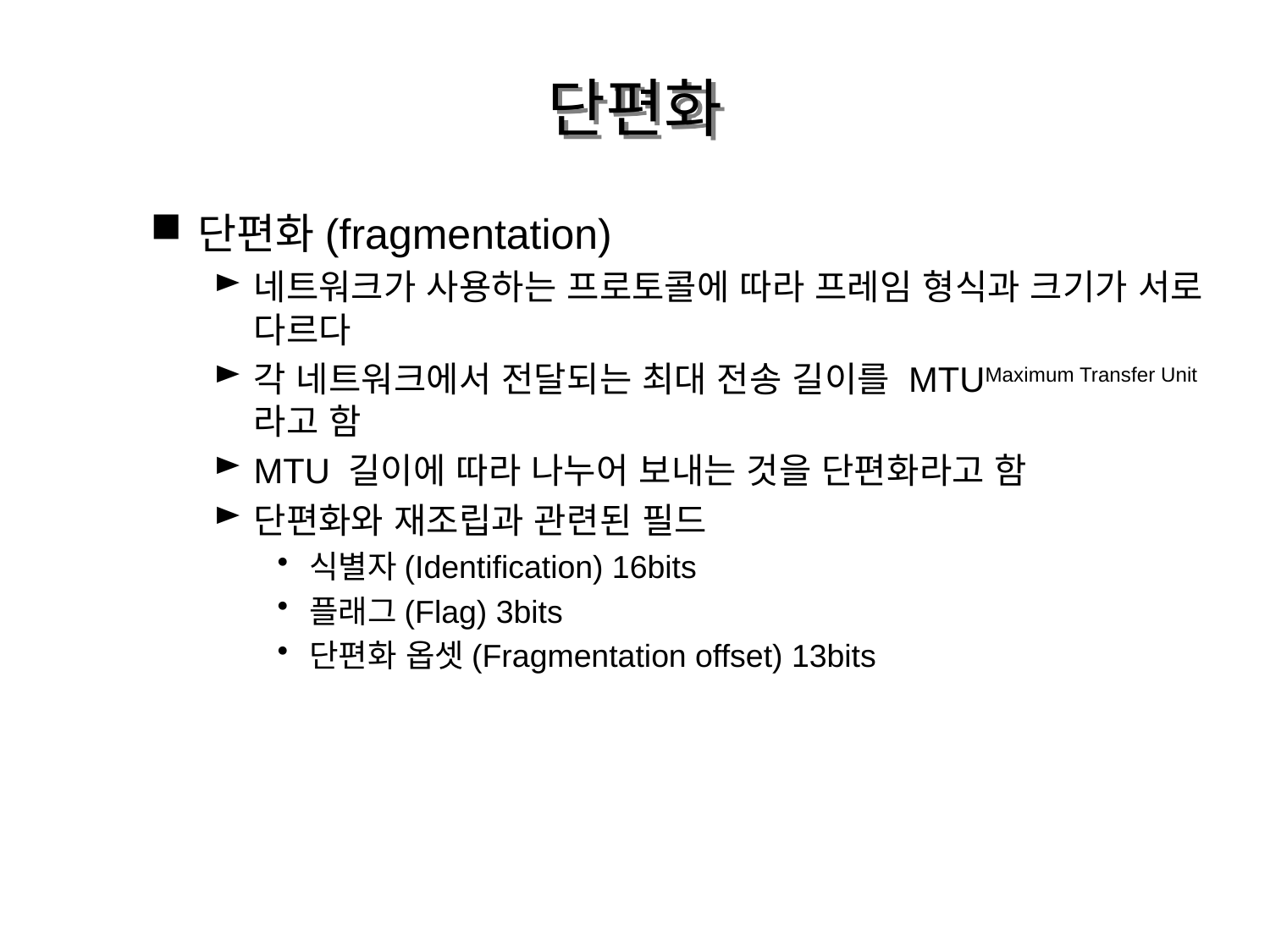

# 단편화
단편화(fragmentation)
네트워크가 사용하는 프로토콜에 따라 프레임 형식과 크기가 서로 다르다
각 네트워크에서 전달되는 최대 전송 길이를 MTUMaximum Transfer Unit라고 함
MTU 길이에 따라 나누어 보내는 것을 단편화라고 함
단편화와 재조립과 관련된 필드
식별자(Identification) 16bits
플래그(Flag) 3bits
단편화 옵셋(Fragmentation offset) 13bits
18